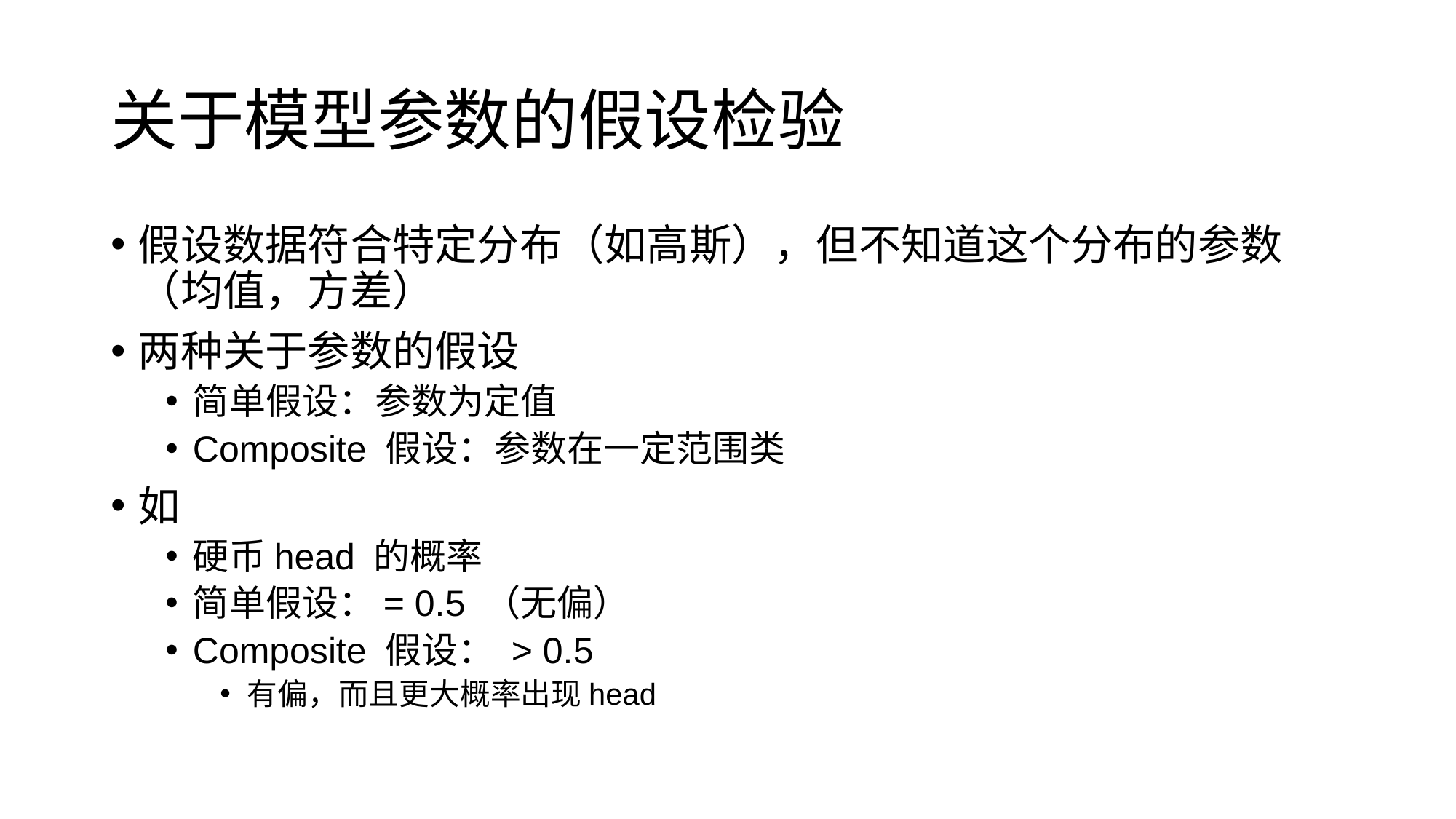

# 关于模型参数的假设检验
假设数据符合特定分布（如高斯），但不知道这个分布的参数（均值，方差）
两种关于参数的假设
简单假设：参数为定值
Composite 假设：参数在一定范围类
如
硬币head 的概率
简单假设：= 0.5 （无偏）
Composite 假设： > 0.5
有偏，而且更大概率出现head